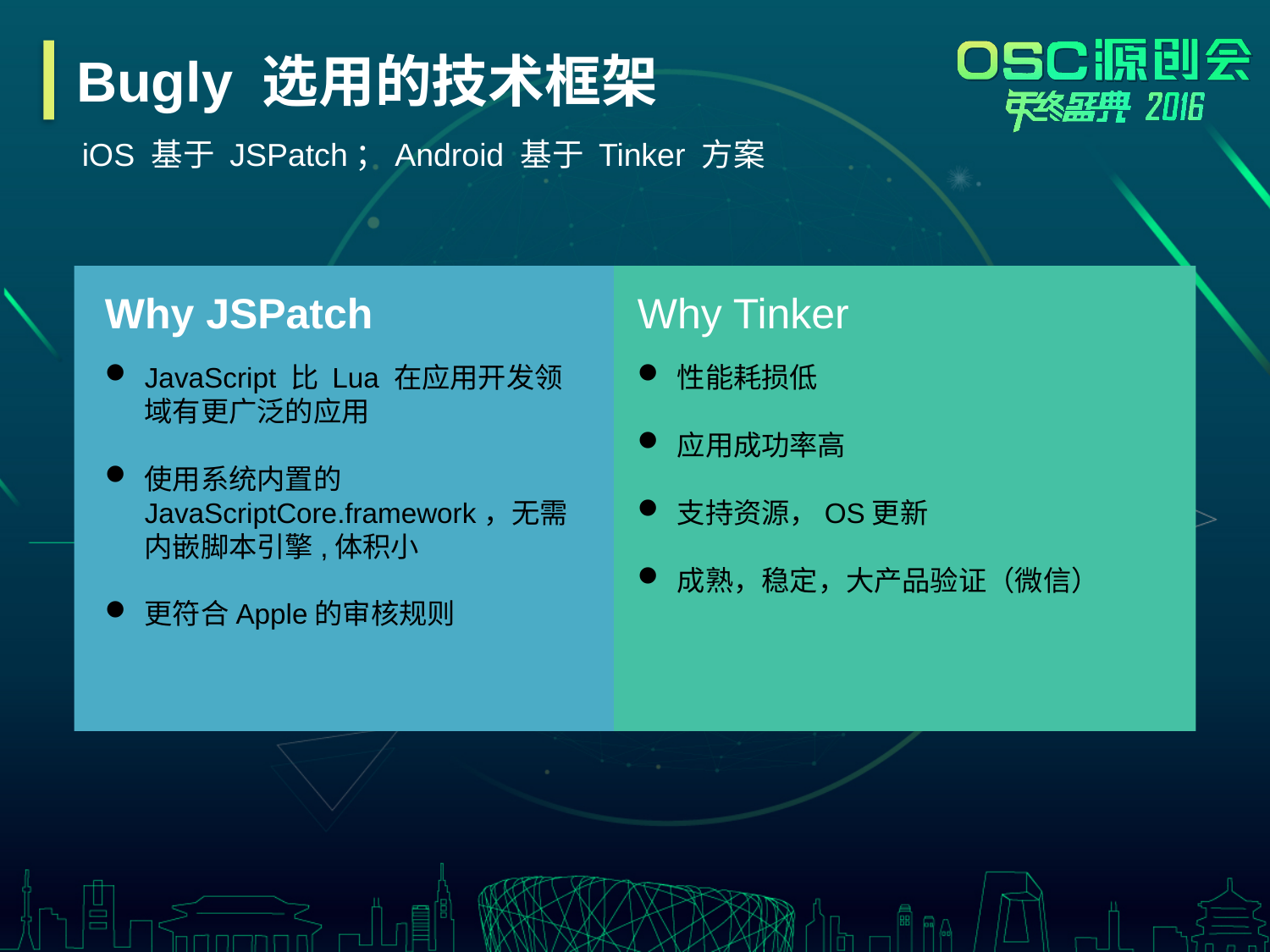

# Bugly 选用的技术框架
iOS 基于 JSPatch；Android 基于 Tinker 方案

Why JSPatch

JavaScript 比 Lua 在应用开发领域有更广泛的应用
使用系统内置的JavaScriptCore.framework，无需内嵌脚本引擎,体积小

更符合Apple的审核规则

Why Tinker

性能耗损低

应用成功率高

支持资源，OS更新

成熟，稳定，大产品验证（微信）